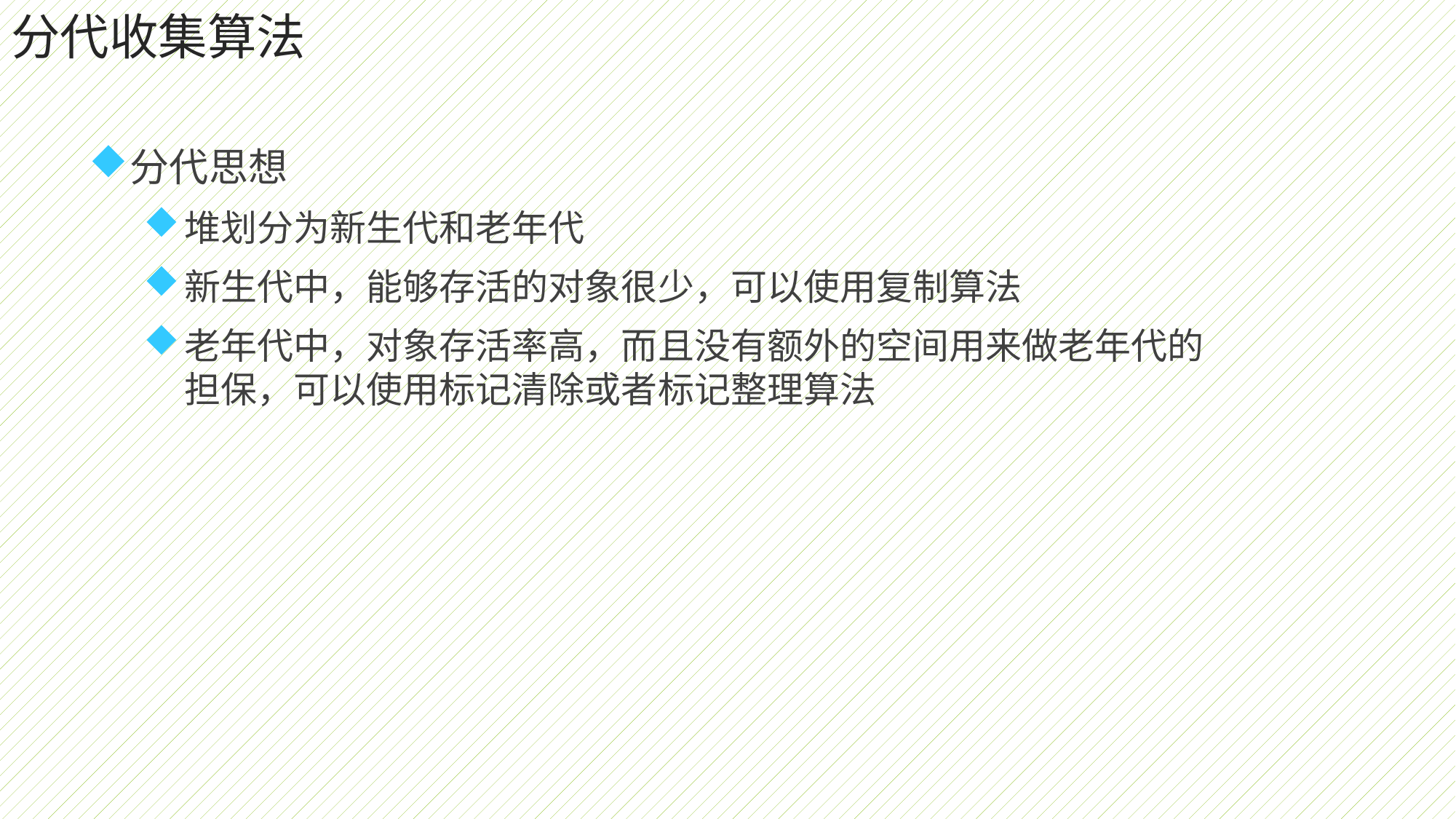

# 分代收集算法
分代思想
堆划分为新生代和老年代
新生代中，能够存活的对象很少，可以使用复制算法
老年代中，对象存活率高，而且没有额外的空间用来做老年代的担保，可以使用标记清除或者标记整理算法